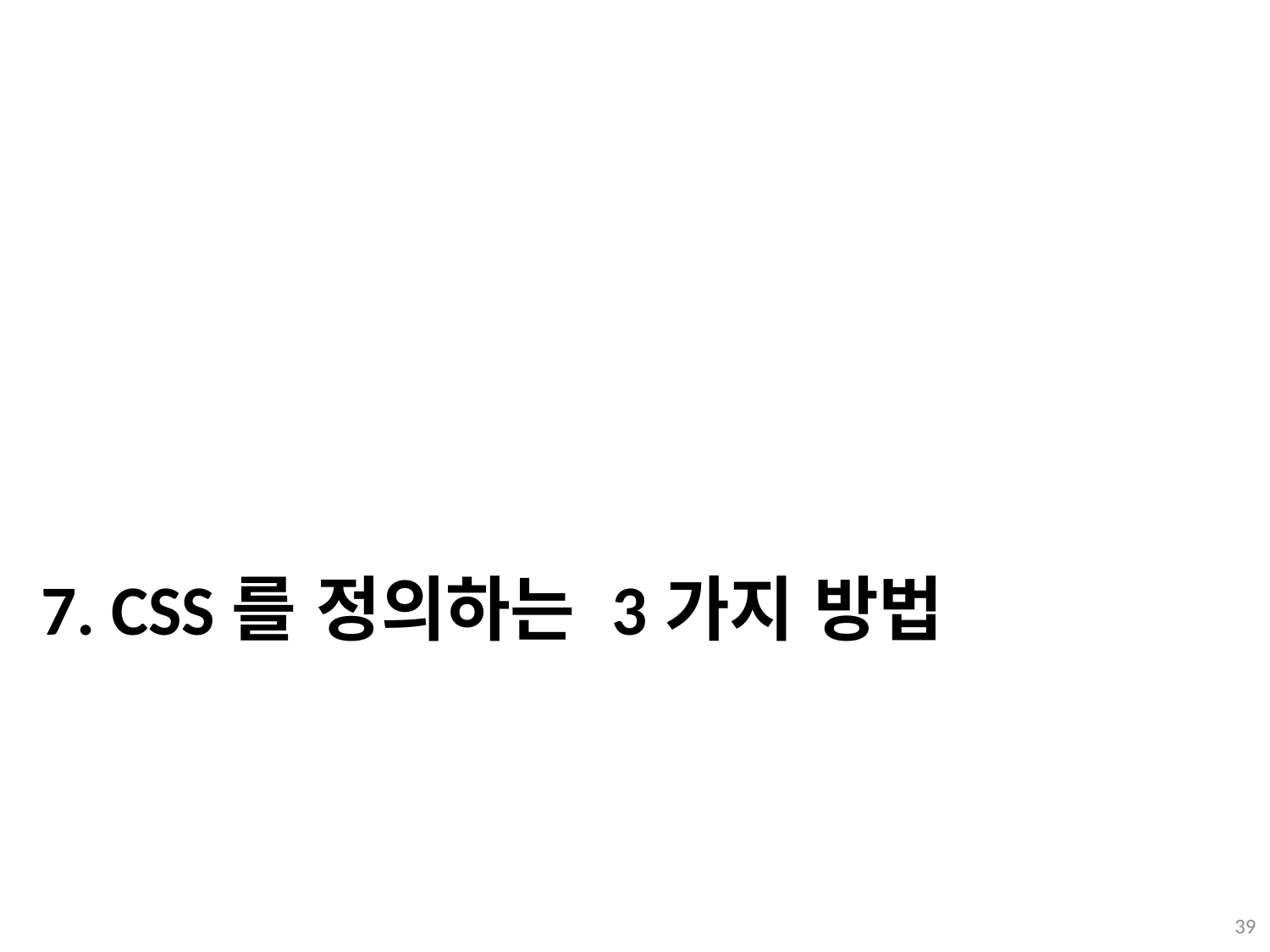

# 7. CSS를 정의하는 3가지 방법
39